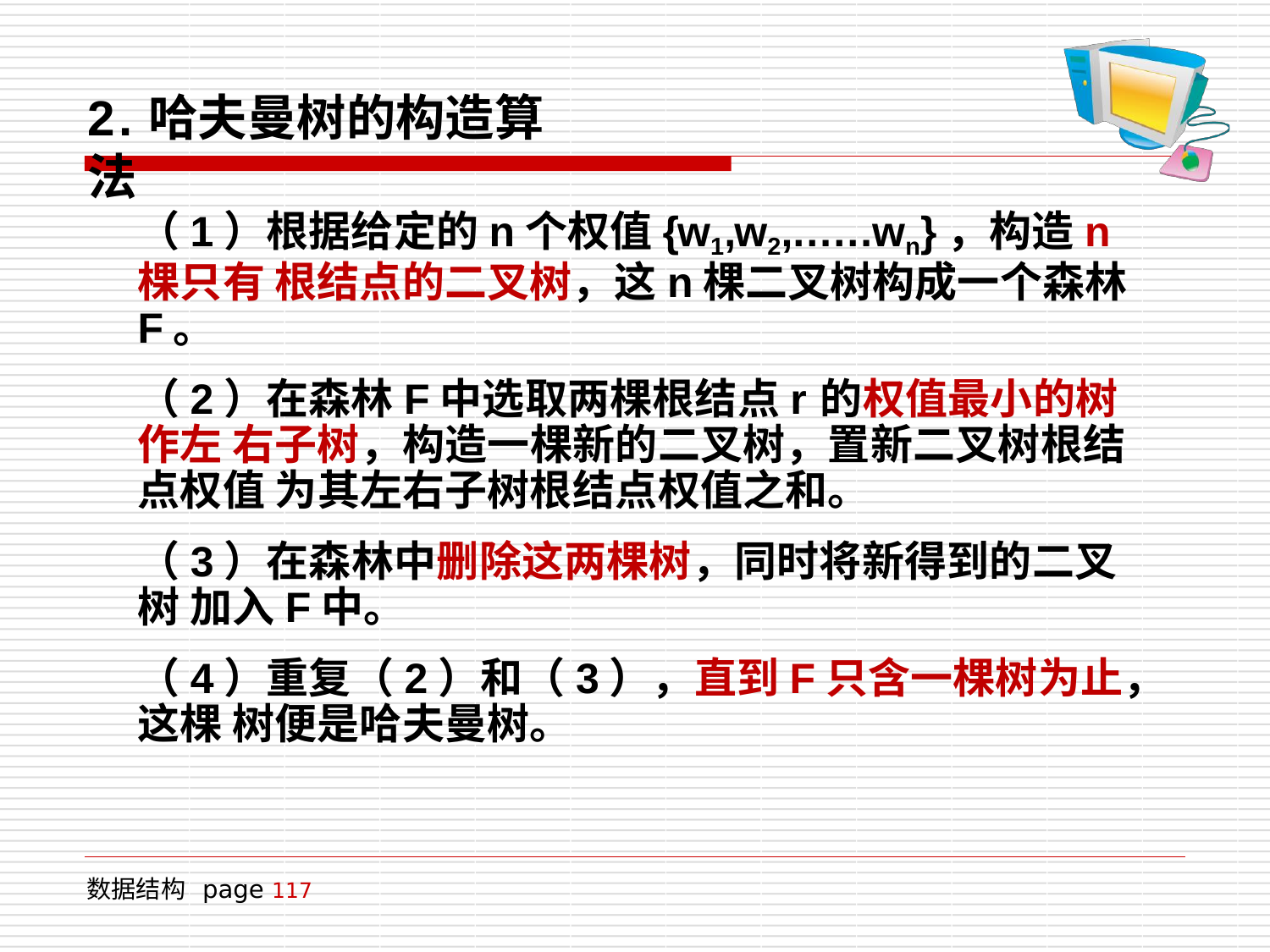

# 2.哈夫曼树的构造算法

（1）根据给定的n个权值{w1,w2,……wn}，构造n棵只有 根结点的二叉树，这n棵二叉树构成一个森林F。
（2）在森林F中选取两棵根结点r的权值最小的树作左 右子树，构造一棵新的二叉树，置新二叉树根结点权值 为其左右子树根结点权值之和。
（3）在森林中删除这两棵树，同时将新得到的二叉树 加入F中。
（4）重复（2）和（3），直到F只含一棵树为止，这棵 树便是哈夫曼树。

数据结构 page 117